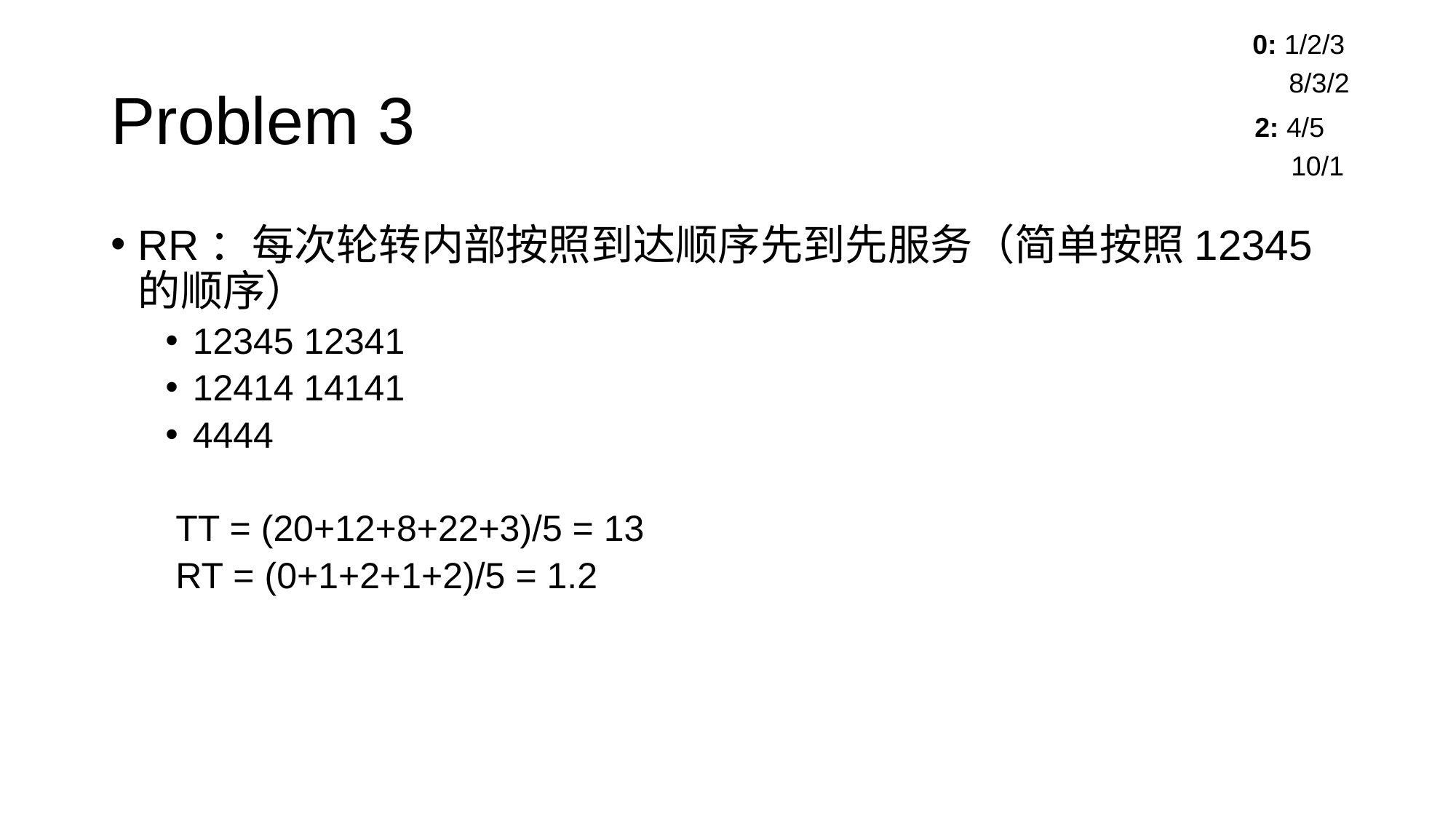

0: 1/2/3
# Problem 3
8/3/2
2: 4/5
10/1
RR：每次轮转内部按照到达顺序先到先服务（简单按照12345的顺序）
12345 12341
12414 14141
4444

 TT = (20+12+8+22+3)/5 = 13
 RT = (0+1+2+1+2)/5 = 1.2